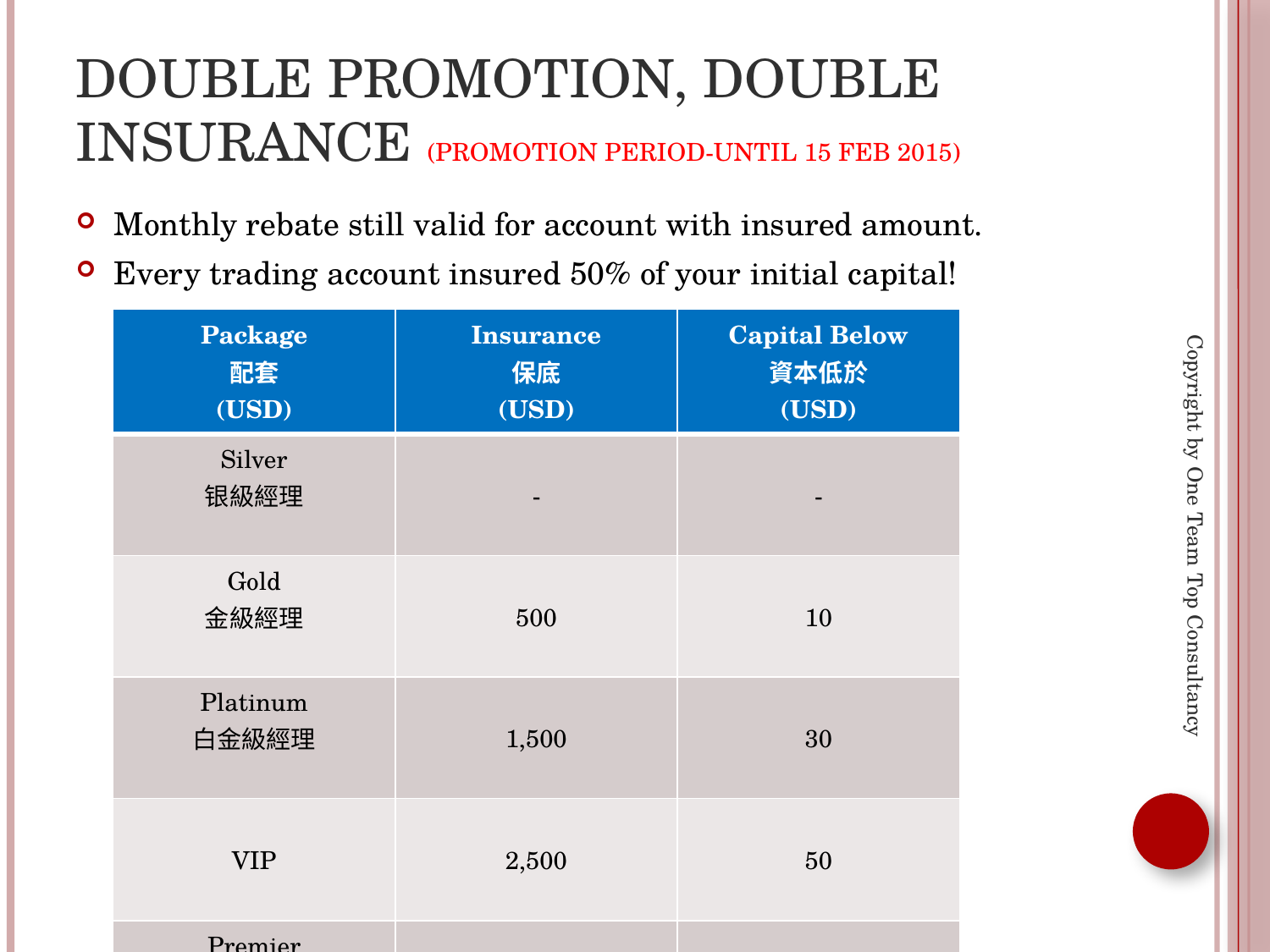

# Double Promotion, Double Insurance (promotion period-until 15 feb 2015)
Monthly rebate still valid for account with insured amount.
Every trading account insured 50% of your initial capital!
| Package 配套 (USD) | Insurance 保底 (USD) | Capital Below 資本低於 (USD) |
| --- | --- | --- |
| Silver 银級經理 | - | - |
| Gold 金級經理 | 500 | 10 |
| Platinum 白金級經理 | 1,500 | 30 |
| VIP | 2,500 | 50 |
| Premier 總理級 | 5,000 | 100 |
Copyright by One Team Top Consultancy